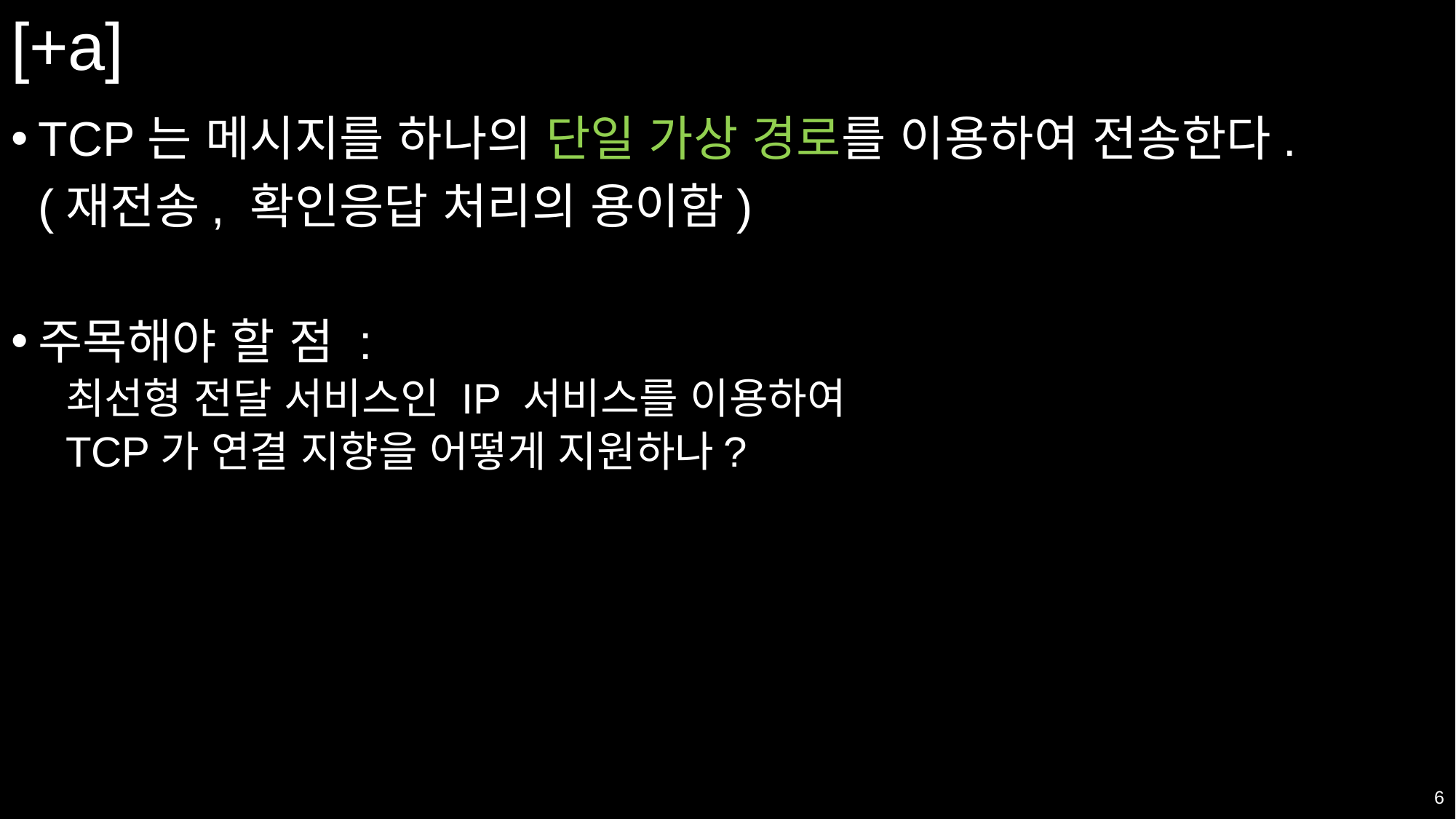

# [+a]
TCP는 메시지를 하나의 단일 가상 경로를 이용하여 전송한다.
  (재전송, 확인응답 처리의 용이함)

주목해야 할 점 :
최선형 전달 서비스인 IP 서비스를 이용하여
TCP가 연결 지향을 어떻게 지원하나?
6